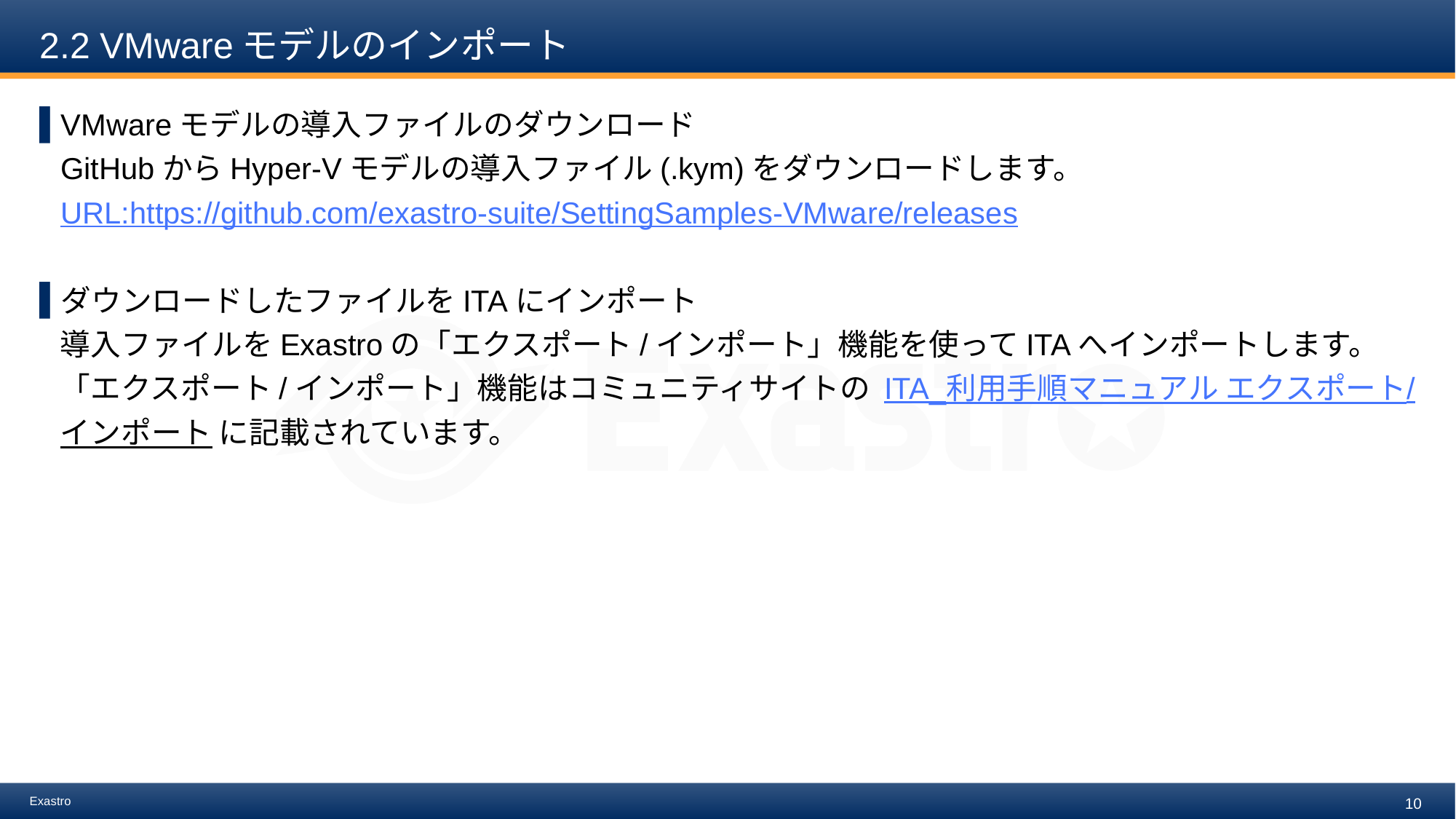

# 2.2 VMwareモデルのインポート
VMwareモデルの導入ファイルのダウンロード
GitHubからHyper-Vモデルの導入ファイル(.kym)をダウンロードします。
URL:https://github.com/exastro-suite/SettingSamples-VMware/releases

ダウンロードしたファイルをITAにインポート
導入ファイルをExastroの「エクスポート/インポート」機能を使ってITAへインポートします。
「エクスポート/インポート」機能はコミュニティサイトの ITA_利用手順マニュアル エクスポート/インポート に記載されています。